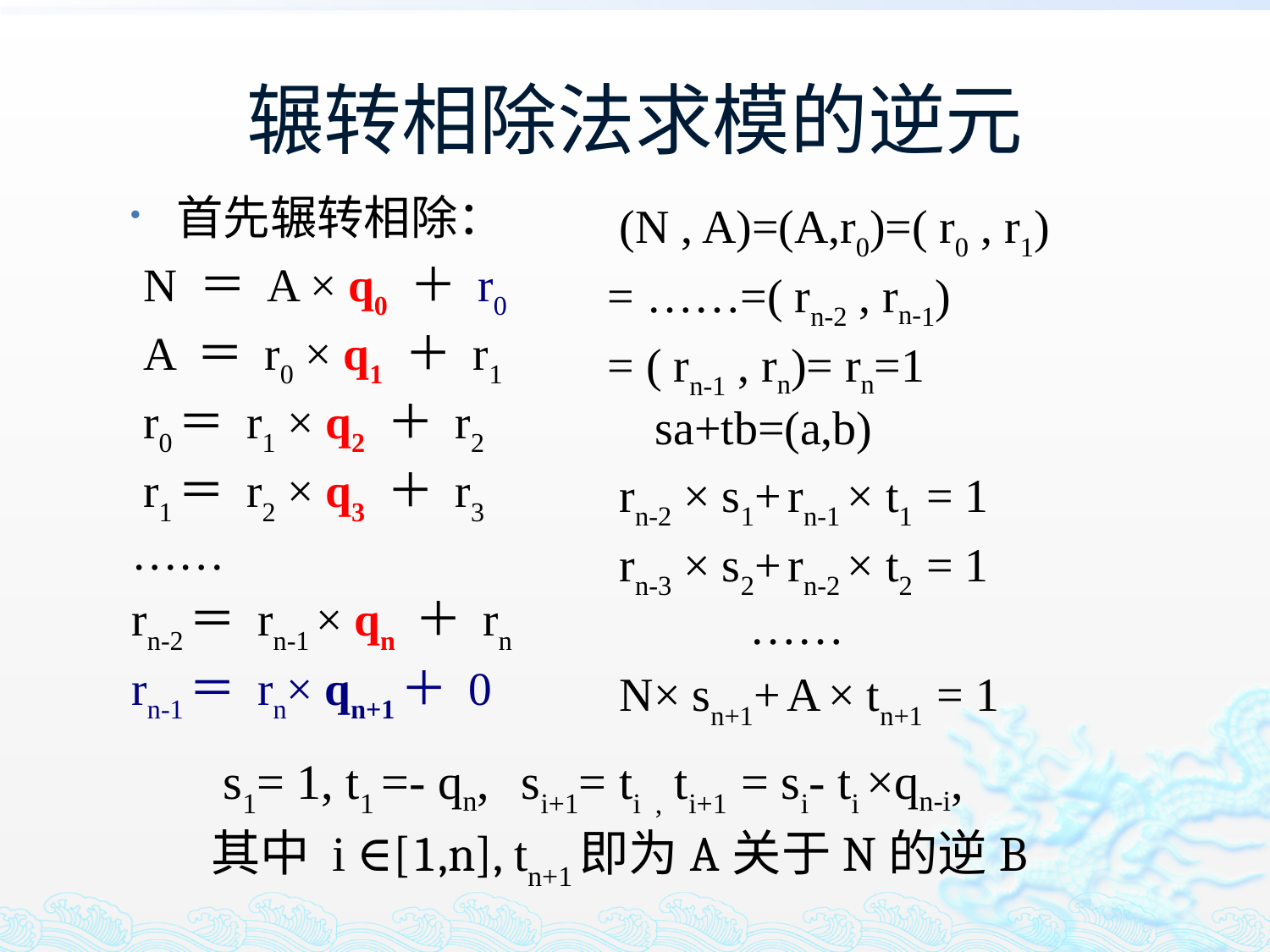

# 辗转相除法求模的逆元
首先辗转相除：
 N ＝ A × q0 ＋ r0
 A ＝ r0 × q1 ＋ r1
 r0＝ r1 × q2 ＋ r2
 r1＝ r2 × q3 ＋ r3
……
rn-2＝ rn-1 × qn  ＋ rn
rn-1＝ rn× qn+1＋ 0
 (N , A)=(A,r0)=( r0 , r1)
= ……=( rn-2 , rn-1)
= ( rn-1 , rn)= rn=1
    sa+tb=(a,b)
 rn-2 × s1+ rn-1 × t1  = 1
 rn-3 × s2+ rn-2 × t2  = 1
            ……
 N× sn+1+ A × tn+1  = 1

 s1= 1, t1 =- qn,   si+1= ti  , ti+1  = si- ti ×qn-i,
其中 i ∈[1,n], tn+1即为A关于N的逆B